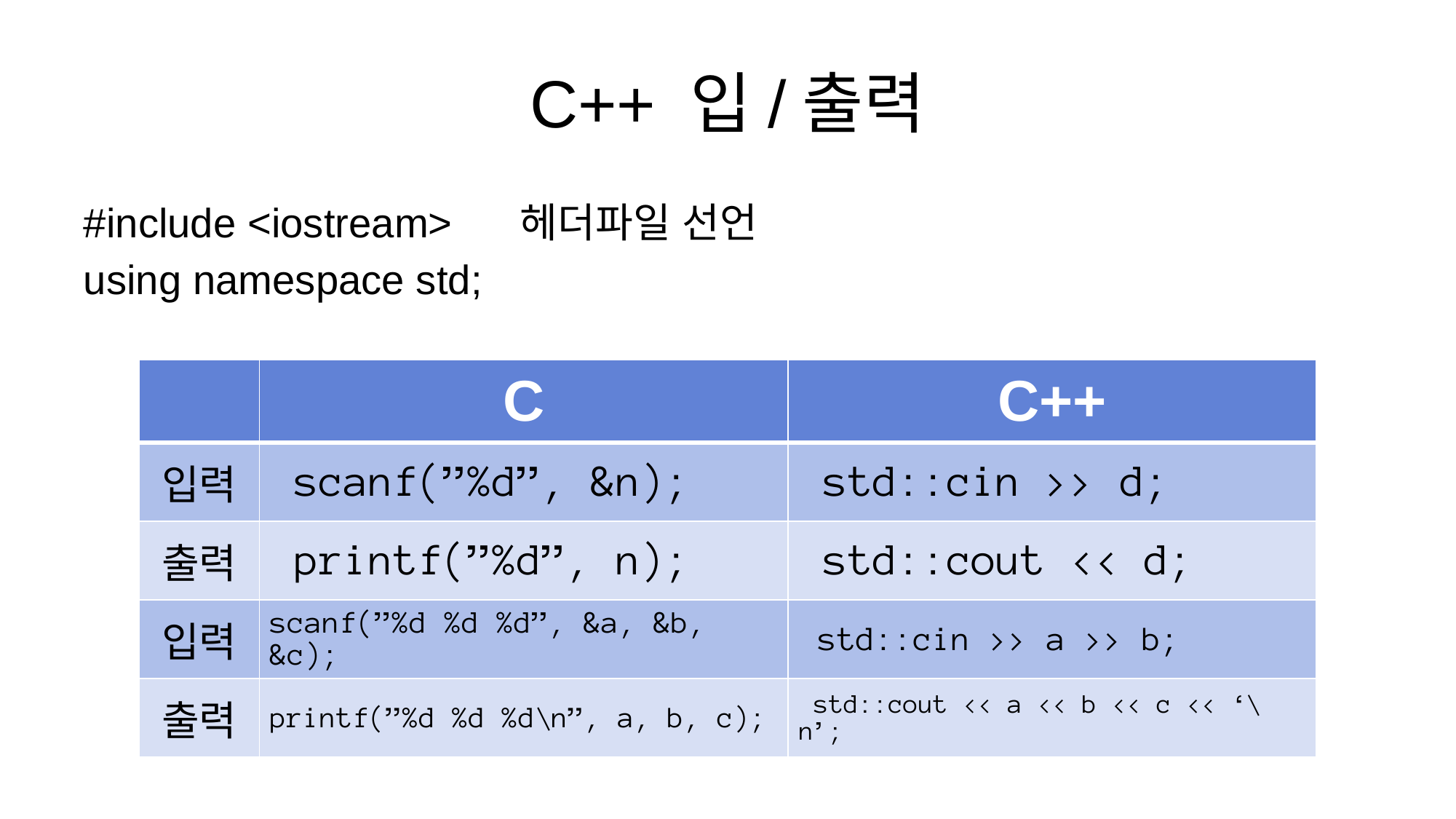

# C++ 입/출력
#include <iostream>	헤더파일 선언
using namespace std;

|  | C | C++ |
| --- | --- | --- |
| 입력 | scanf(”%d”, &n); | std::cin >> d; |
| 출력 | printf(”%d”, n); | std::cout << d; |
| 입력 | scanf(”%d %d %d”, &a, &b, &c); | std::cin >> a >> b; |
| 출력 | printf(”%d %d %d\n”, a, b, c); | std::cout << a << b << c << ‘\n’; |